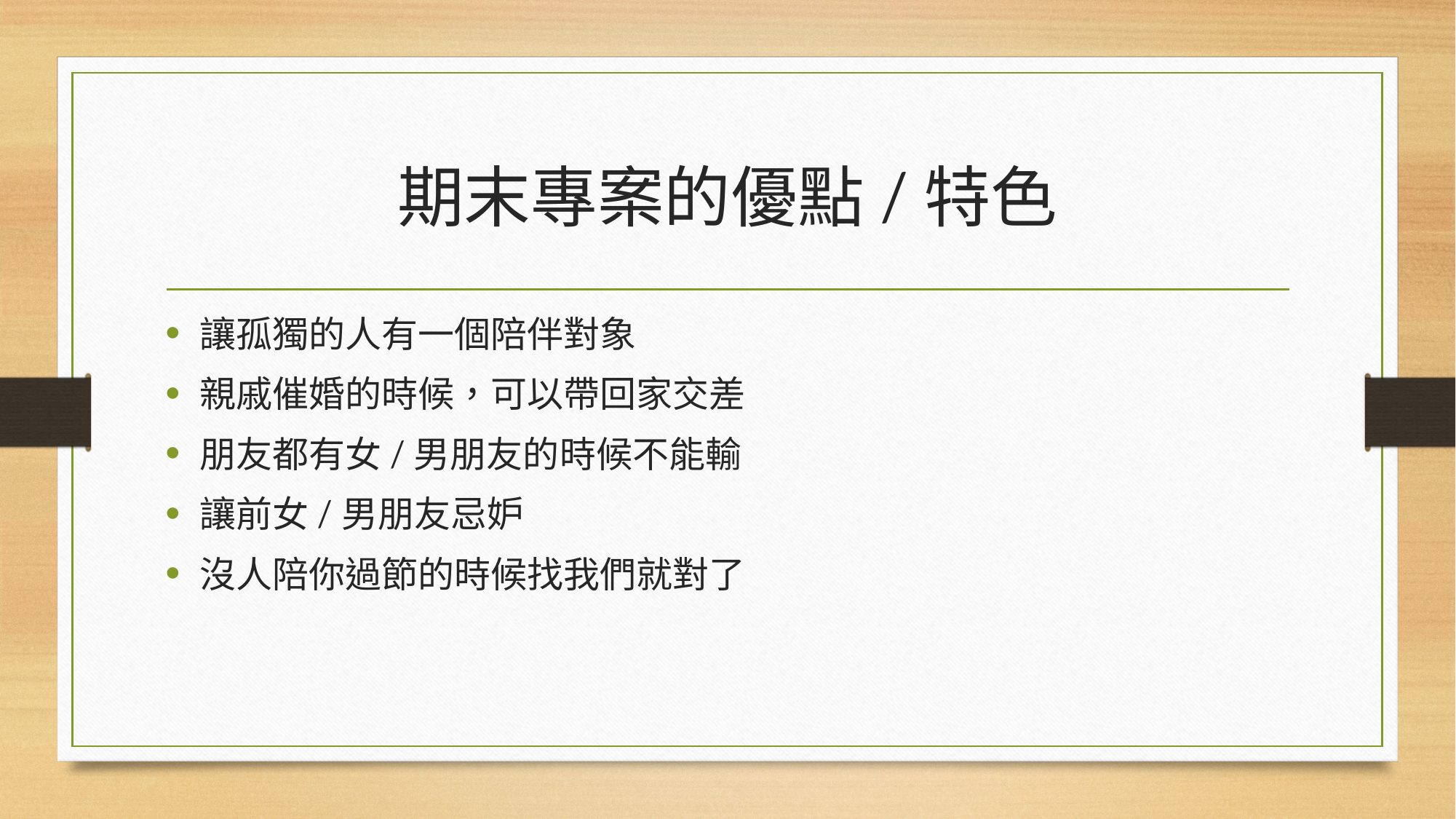

# 期末專案的優點/特色
讓孤獨的人有一個陪伴對象
親戚催婚的時候，可以帶回家交差
朋友都有女/男朋友的時候不能輸
讓前女/男朋友忌妒
沒人陪你過節的時候找我們就對了